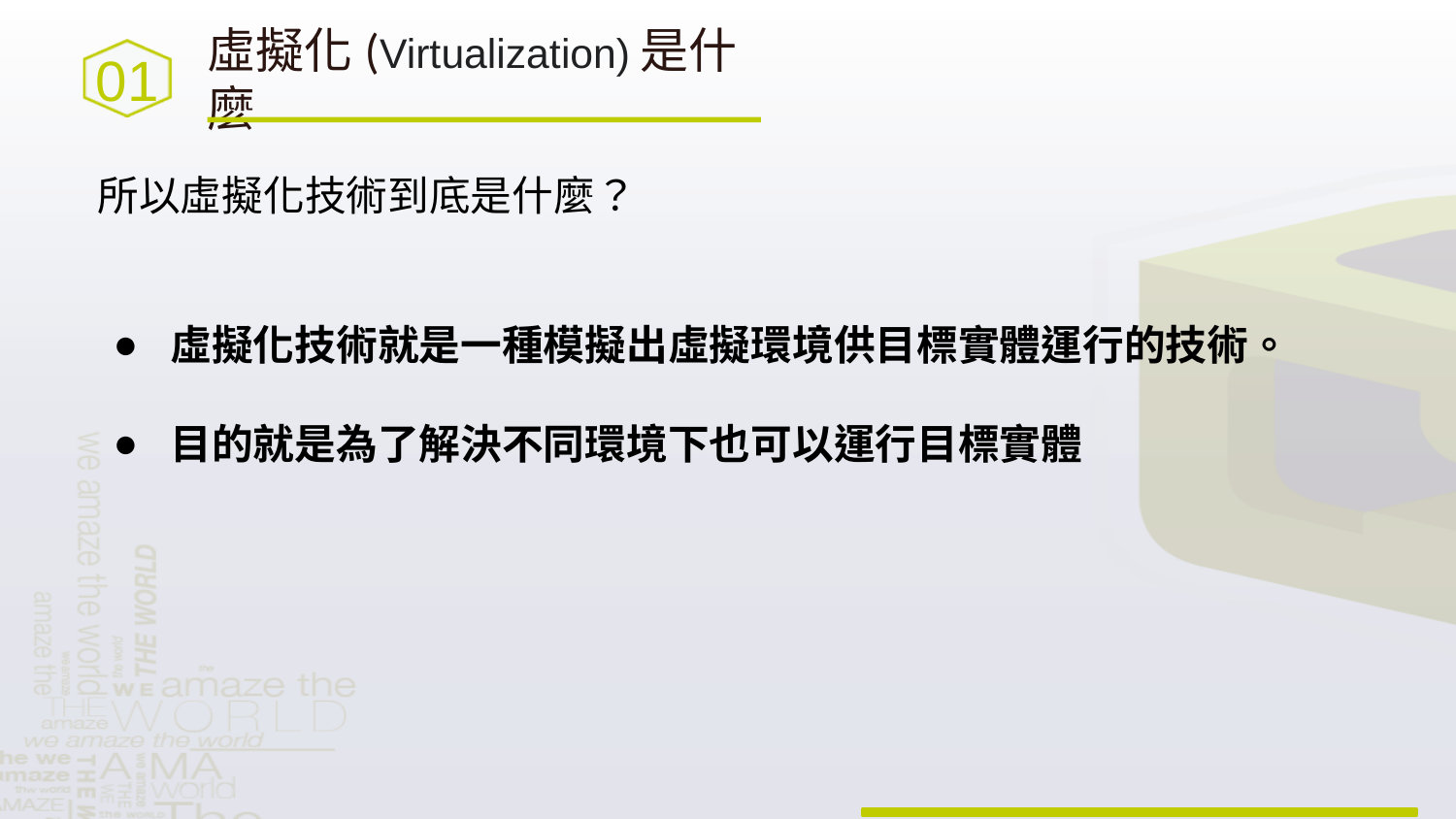

01
虛擬化(Virtualization)是什麼

所以虛擬化技術到底是什麼？

虛擬化技術就是一種模擬出虛擬環境供目標實體運行的技術。
目的就是為了解決不同環境下也可以運行目標實體